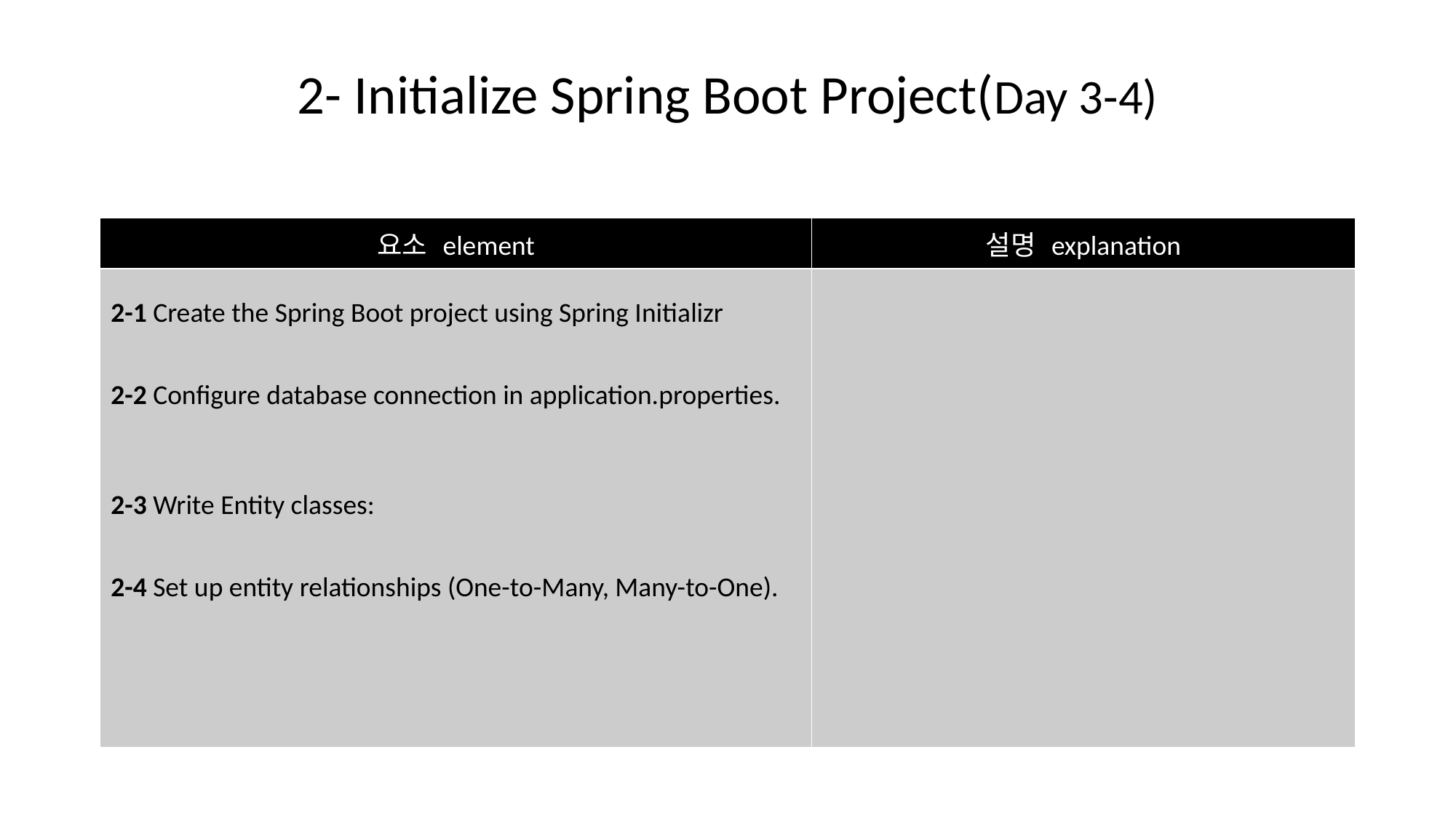

# 2- Initialize Spring Boot Project(Day 3-4)
| 요소 element | 설명 explanation |
| --- | --- |
| 2-1 Create the Spring Boot project using Spring Initializr 2-2 Configure database connection in application.properties. 2-3 Write Entity classes: 2-4 Set up entity relationships (One-to-Many, Many-to-One). |  |